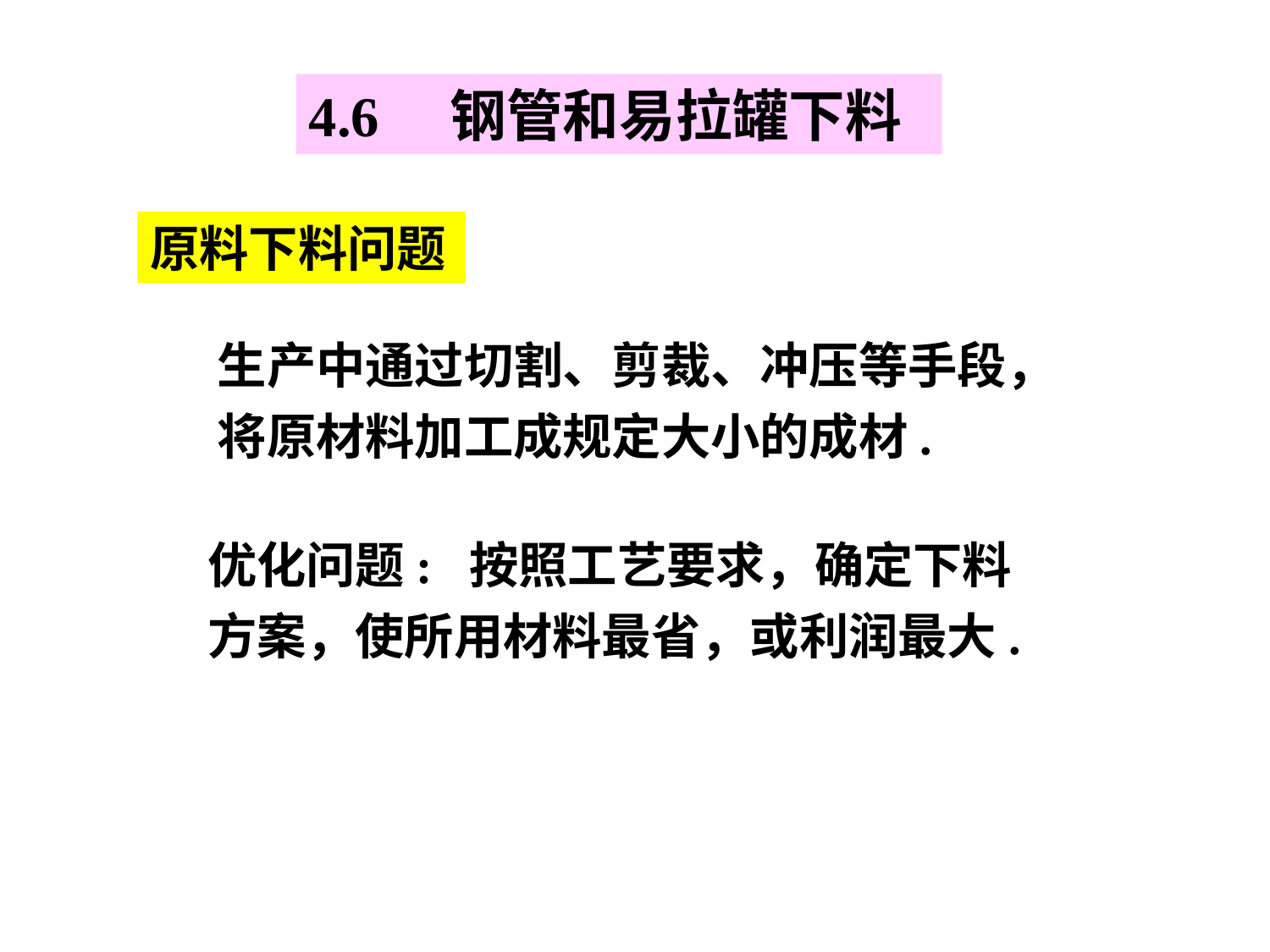

4.6    钢管和易拉罐下料
原料下料问题
生产中通过切割、剪裁、冲压等手段，将原材料加工成规定大小的成材.
优化问题:  按照工艺要求，确定下料方案，使所用材料最省，或利润最大.